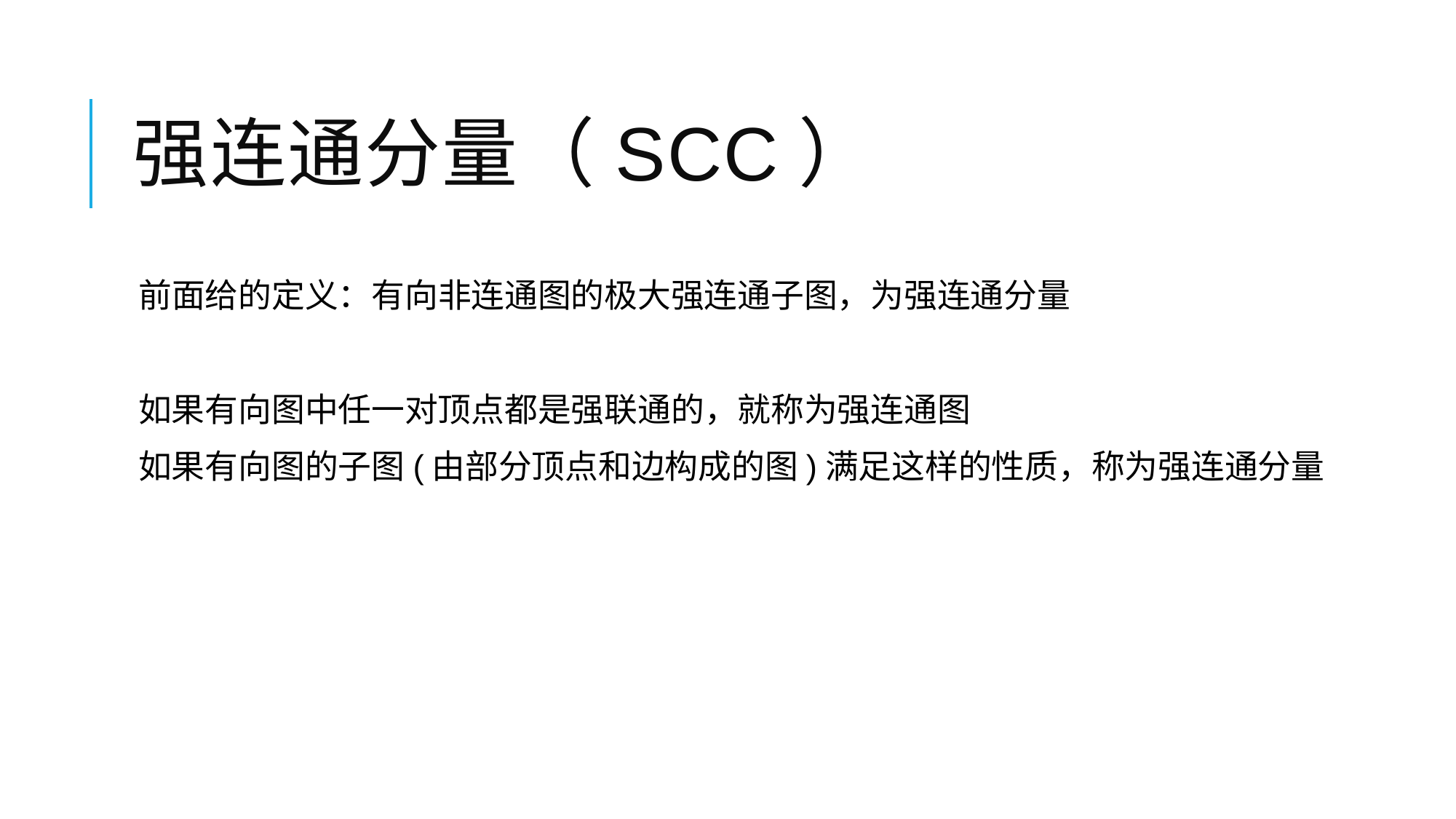

# 强连通分量（SCC）
前面给的定义：有向非连通图的极大强连通子图，为强连通分量

如果有向图中任一对顶点都是强联通的，就称为强连通图
如果有向图的子图(由部分顶点和边构成的图)满足这样的性质，称为强连通分量